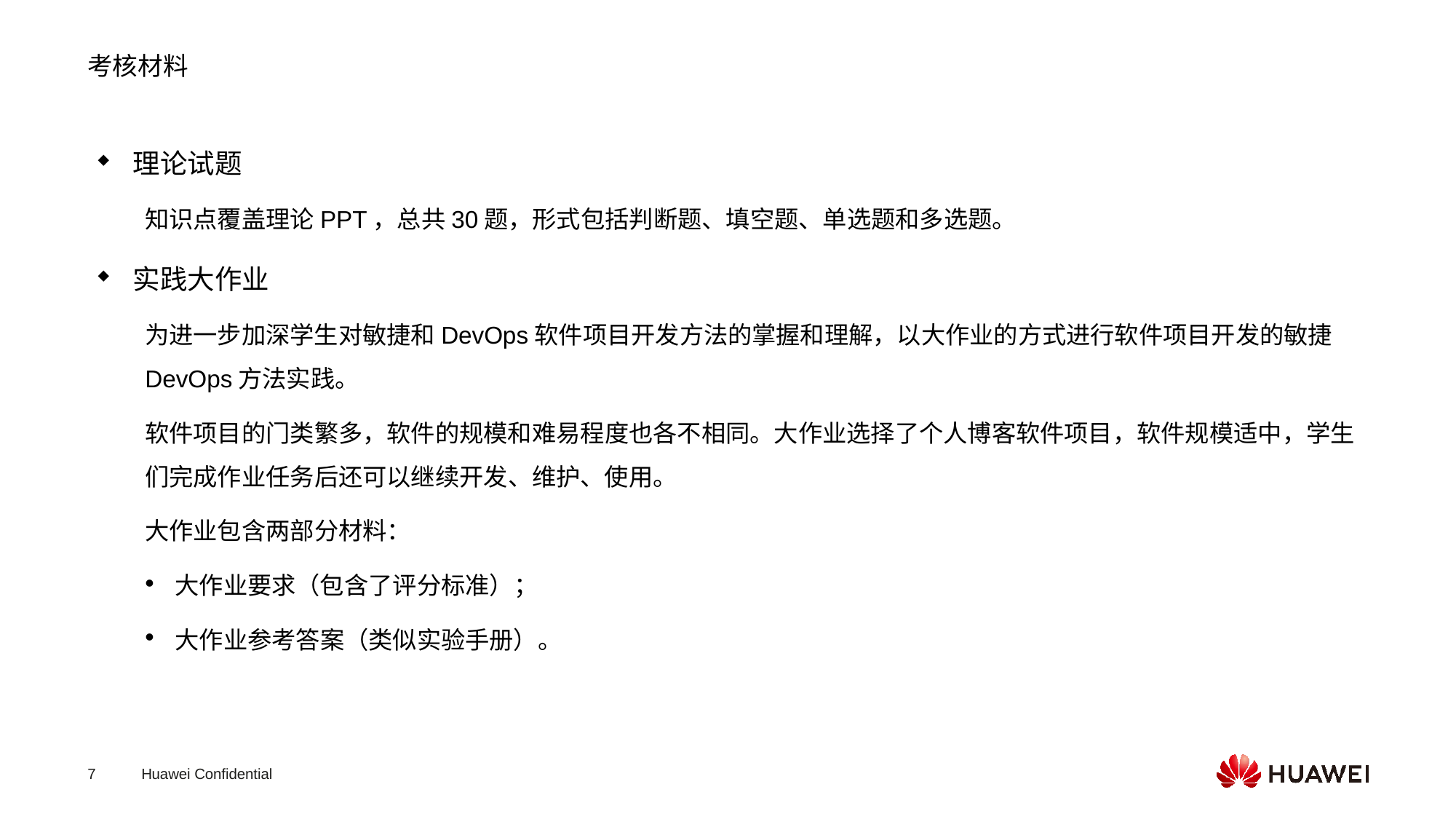

# 考核材料
理论试题
知识点覆盖理论PPT，总共30题，形式包括判断题、填空题、单选题和多选题。
实践大作业
为进一步加深学生对敏捷和DevOps软件项目开发方法的掌握和理解，以大作业的方式进行软件项目开发的敏捷DevOps方法实践。
软件项目的门类繁多，软件的规模和难易程度也各不相同。大作业选择了个人博客软件项目，软件规模适中，学生们完成作业任务后还可以继续开发、维护、使用。
大作业包含两部分材料：
大作业要求（包含了评分标准）；
大作业参考答案（类似实验手册）。